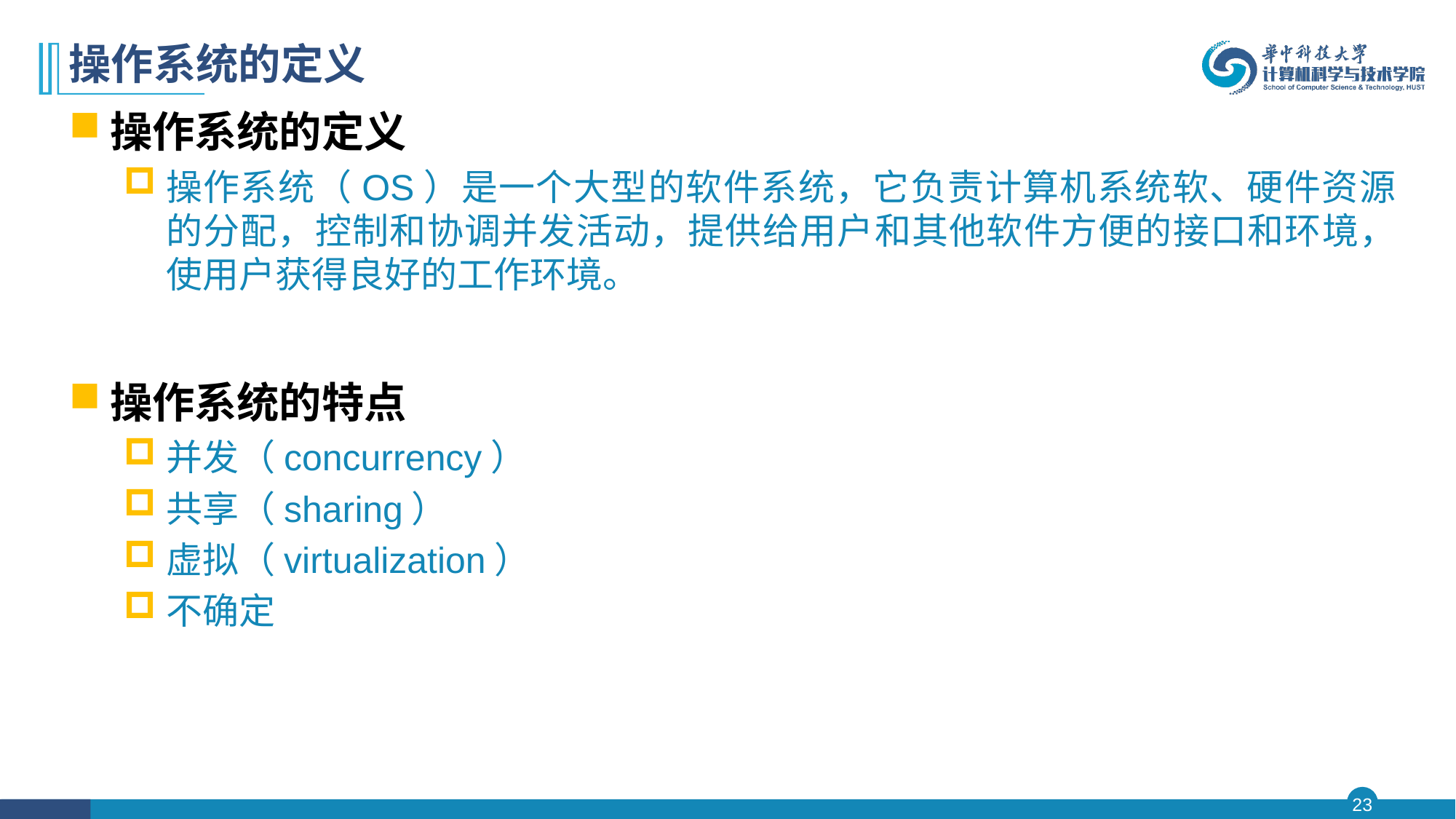

# 操作系统的定义
操作系统的定义
操作系统（OS）是一个大型的软件系统，它负责计算机系统软、硬件资源的分配，控制和协调并发活动，提供给用户和其他软件方便的接口和环境，使用户获得良好的工作环境。

操作系统的特点
并发（concurrency）
共享（sharing）
虚拟（virtualization）
不确定